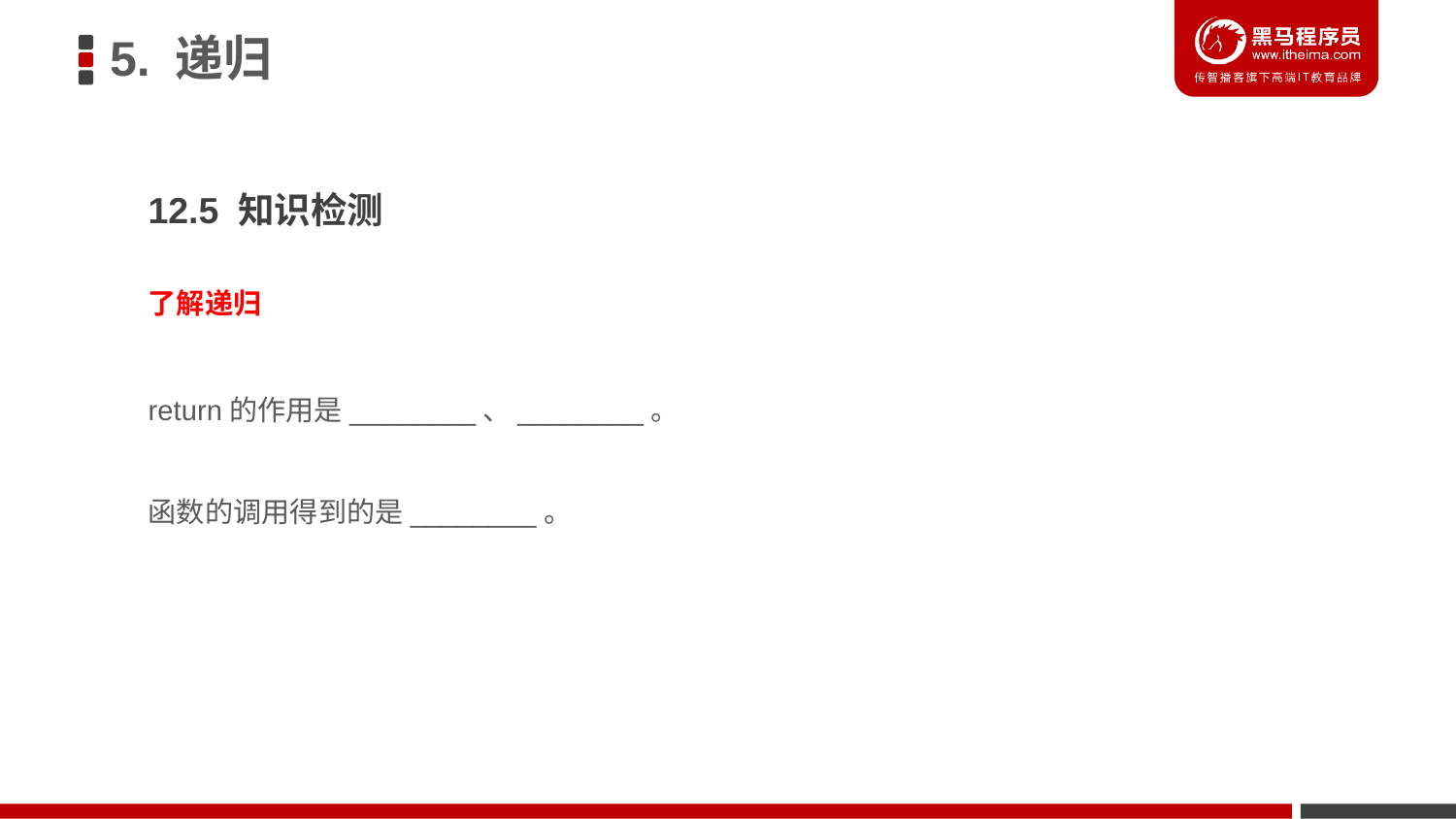

5. 递归
12.5 知识检测
了解递归
return的作用是________、________。

函数的调用得到的是________。